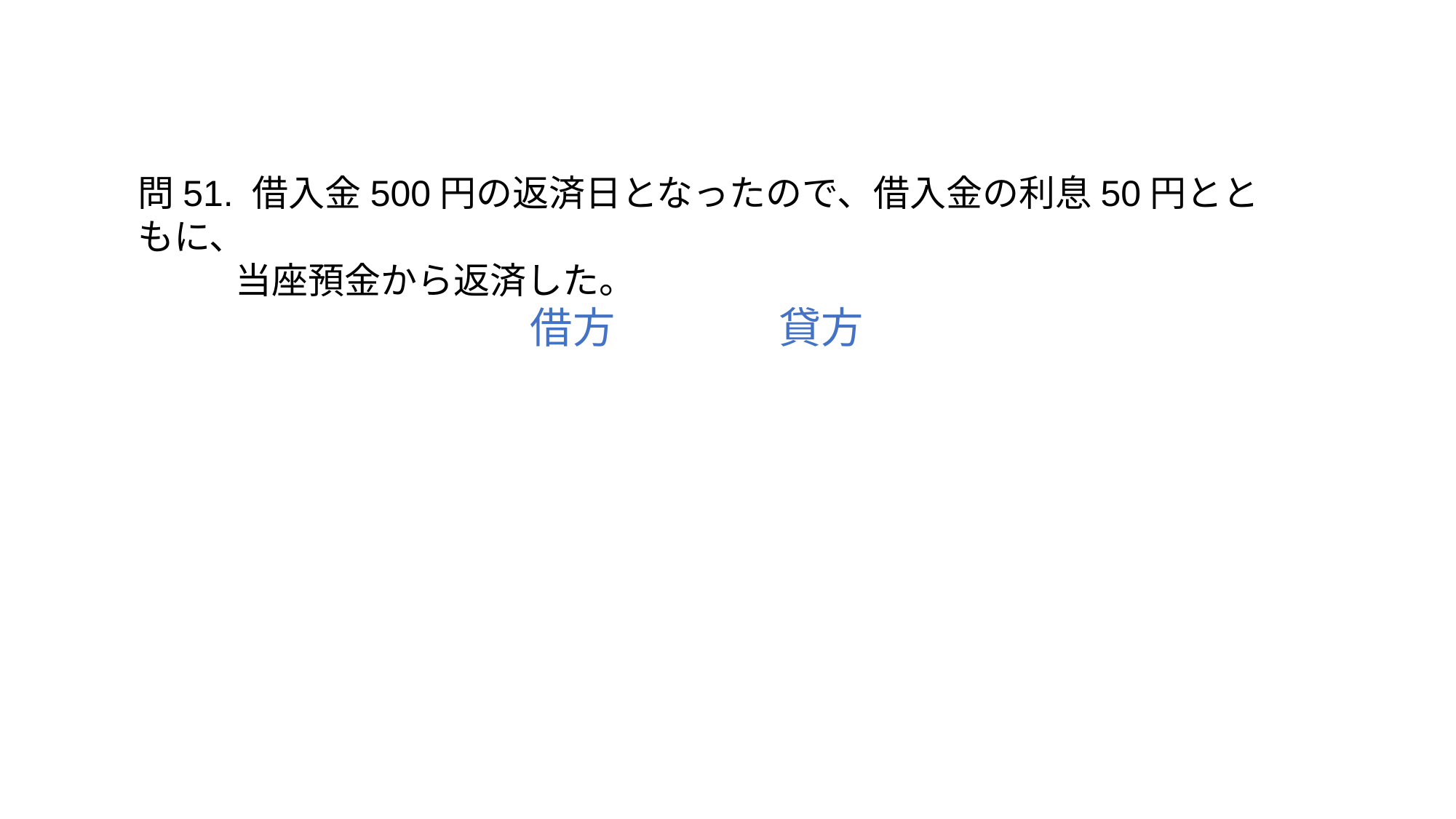

問51. 借入金500円の返済日となったので、借入金の利息50円とともに、
　　   当座預金から返済した。
借方
貸方